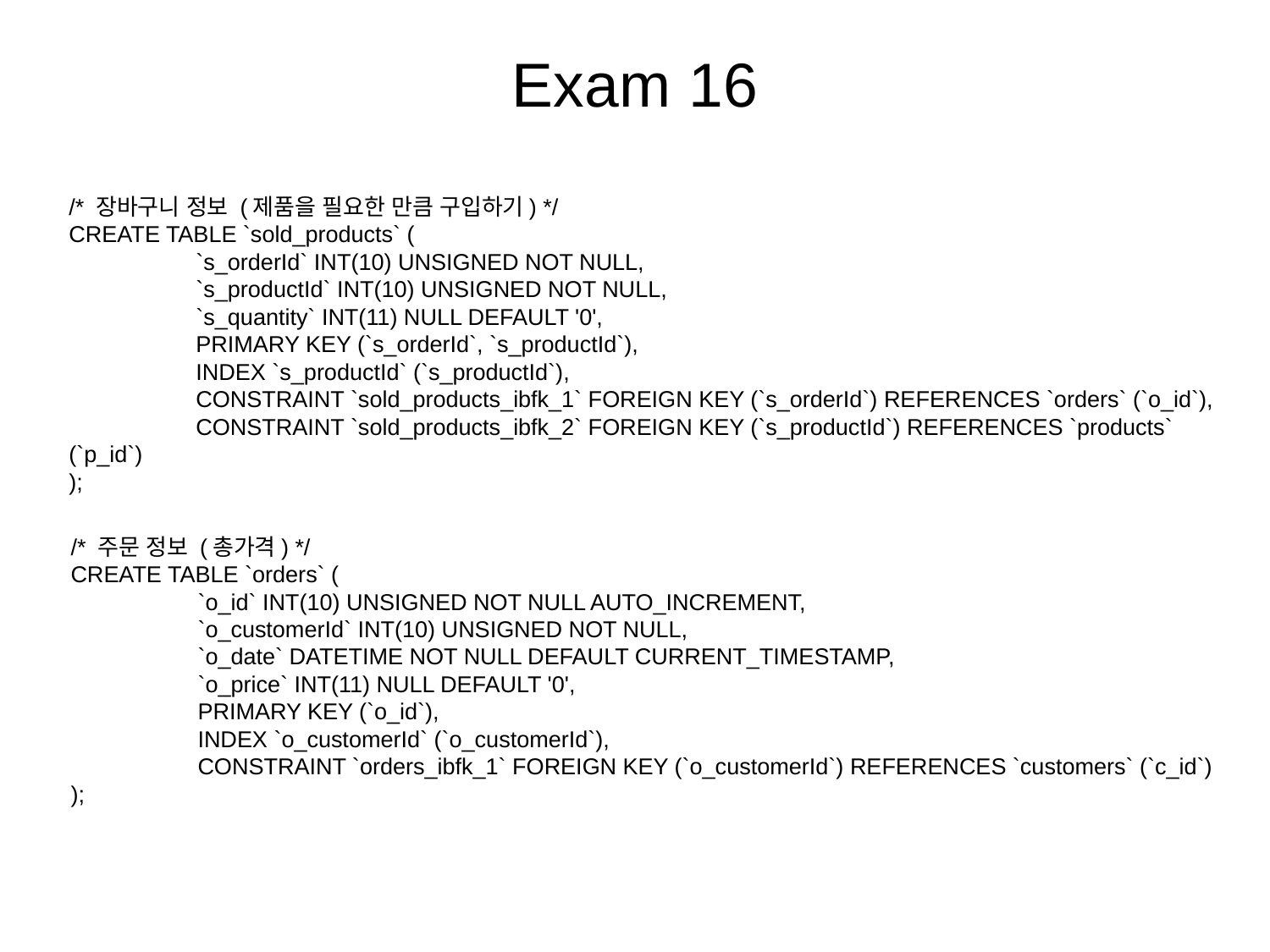

# Exam 16
/* 장바구니 정보 (제품을 필요한 만큼 구입하기) */
CREATE TABLE `sold_products` (
	`s_orderId` INT(10) UNSIGNED NOT NULL,
	`s_productId` INT(10) UNSIGNED NOT NULL,
	`s_quantity` INT(11) NULL DEFAULT '0',
	PRIMARY KEY (`s_orderId`, `s_productId`),
	INDEX `s_productId` (`s_productId`),
	CONSTRAINT `sold_products_ibfk_1` FOREIGN KEY (`s_orderId`) REFERENCES `orders` (`o_id`),
	CONSTRAINT `sold_products_ibfk_2` FOREIGN KEY (`s_productId`) REFERENCES `products` (`p_id`)
);
/* 주문 정보 (총가격) */
CREATE TABLE `orders` (
	`o_id` INT(10) UNSIGNED NOT NULL AUTO_INCREMENT,
	`o_customerId` INT(10) UNSIGNED NOT NULL,
	`o_date` DATETIME NOT NULL DEFAULT CURRENT_TIMESTAMP,
	`o_price` INT(11) NULL DEFAULT '0',
	PRIMARY KEY (`o_id`),
	INDEX `o_customerId` (`o_customerId`),
	CONSTRAINT `orders_ibfk_1` FOREIGN KEY (`o_customerId`) REFERENCES `customers` (`c_id`)
);